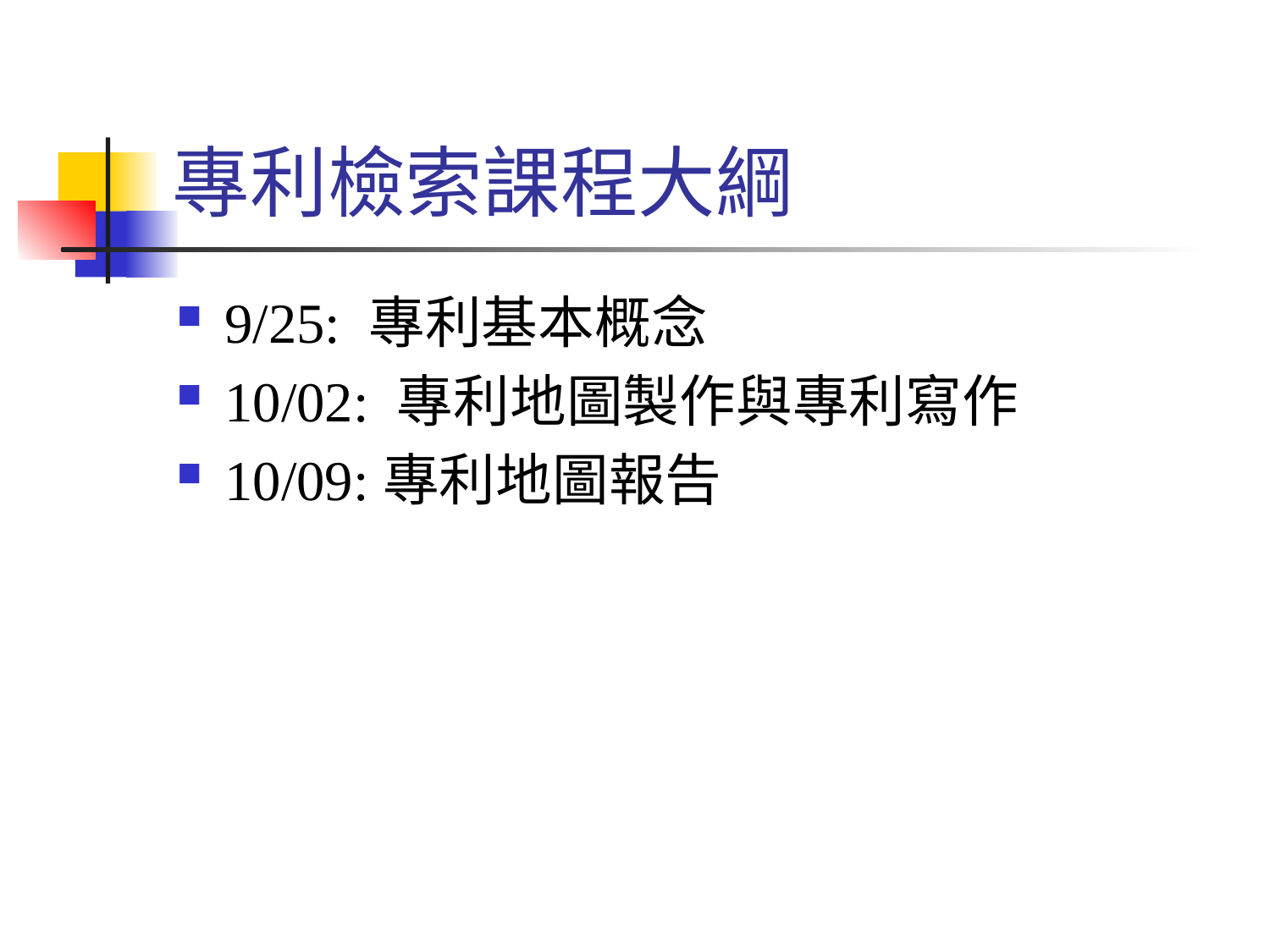

# 專利檢索課程大綱
9/25: 專利基本概念
10/02: 專利地圖製作與專利寫作
10/09:專利地圖報告